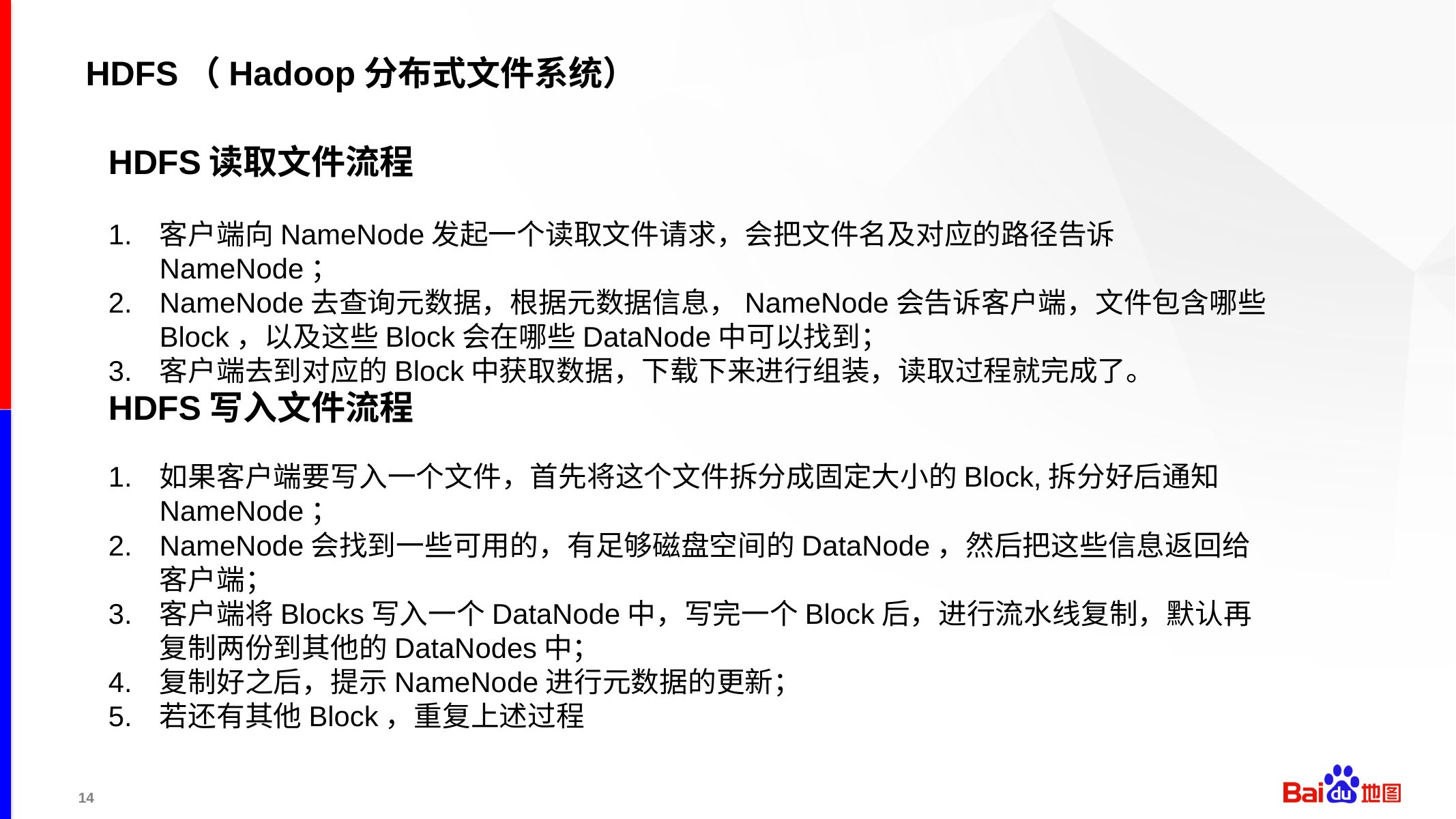

# HDFS（Hadoop分布式文件系统）
HDFS读取文件流程
客户端向NameNode发起一个读取文件请求，会把文件名及对应的路径告诉NameNode；
NameNode去查询元数据，根据元数据信息，NameNode会告诉客户端，文件包含哪些Block，以及这些Block会在哪些DataNode中可以找到；
客户端去到对应的Block中获取数据，下载下来进行组装，读取过程就完成了。
HDFS写入文件流程
如果客户端要写入一个文件，首先将这个文件拆分成固定大小的Block,拆分好后通知NameNode；
NameNode会找到一些可用的，有足够磁盘空间的DataNode，然后把这些信息返回给客户端；
客户端将Blocks写入一个DataNode中，写完一个Block后，进行流水线复制，默认再复制两份到其他的DataNodes中；
复制好之后，提示NameNode进行元数据的更新；
若还有其他Block，重复上述过程